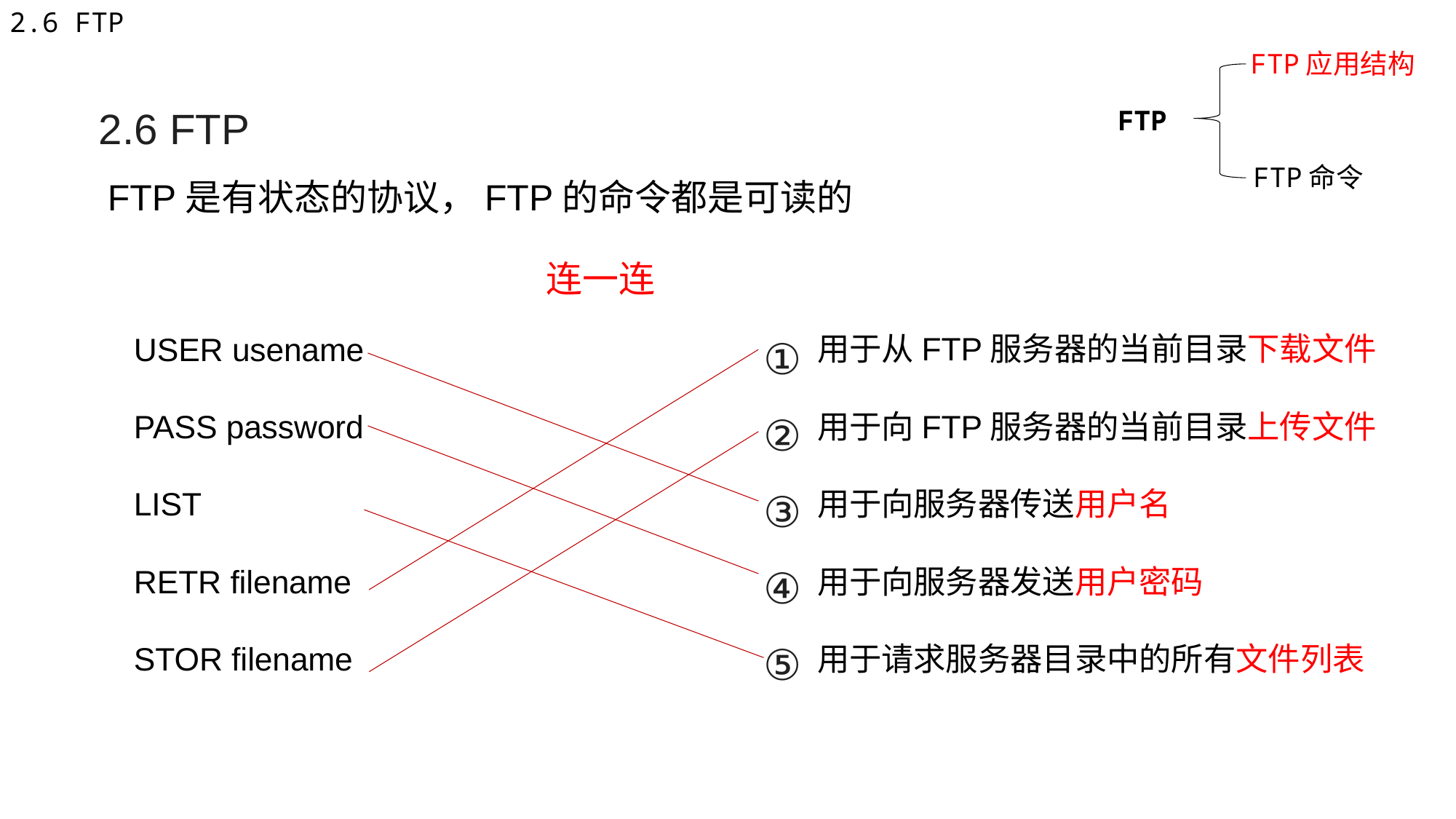

2.6 FTP
FTP应用结构

FTP
FTP命令
2.6 FTP
 FTP是有状态的协议，FTP的命令都是可读的
连一连
①
②
③
④
⑤
USER usename

PASS password

LIST

RETR filename

STOR filename
用于从FTP服务器的当前目录下载文件

用于向FTP服务器的当前目录上传文件

用于向服务器传送用户名

用于向服务器发送用户密码

用于请求服务器目录中的所有文件列表